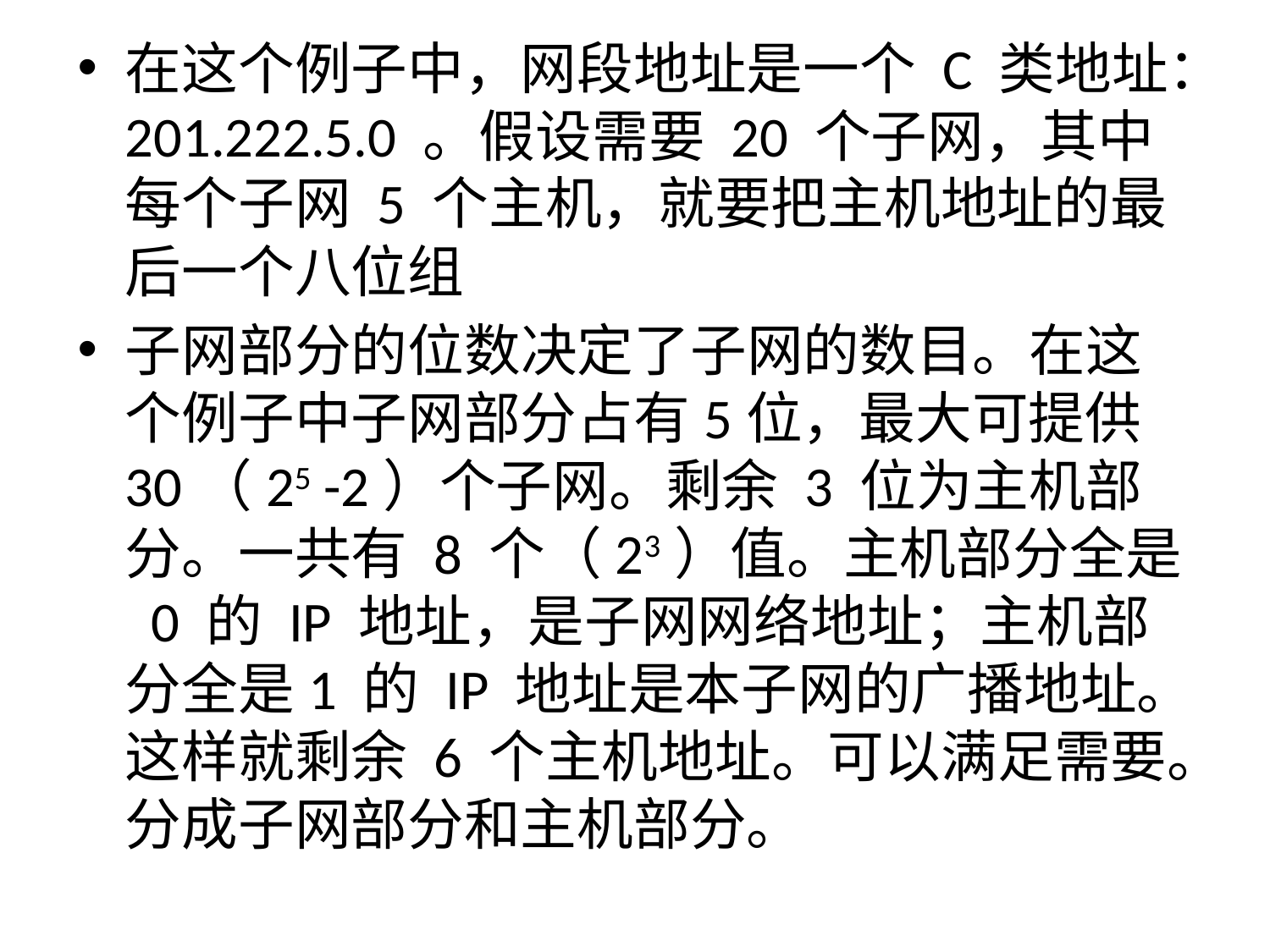

在这个例子中，网段地址是一个 C 类地址：201.222.5.0 。假设需要 20 个子网，其中每个子网 5 个主机，就要把主机地址的最后一个八位组
子网部分的位数决定了子网的数目。在这个例子中子网部分占有5位，最大可提供 30（25 -2）个子网。剩余 3 位为主机部分。一共有 8 个（23）值。主机部分全是 0 的 IP 地址，是子网网络地址；主机部分全是1 的 IP 地址是本子网的广播地址。这样就剩余 6 个主机地址。可以满足需要。分成子网部分和主机部分。